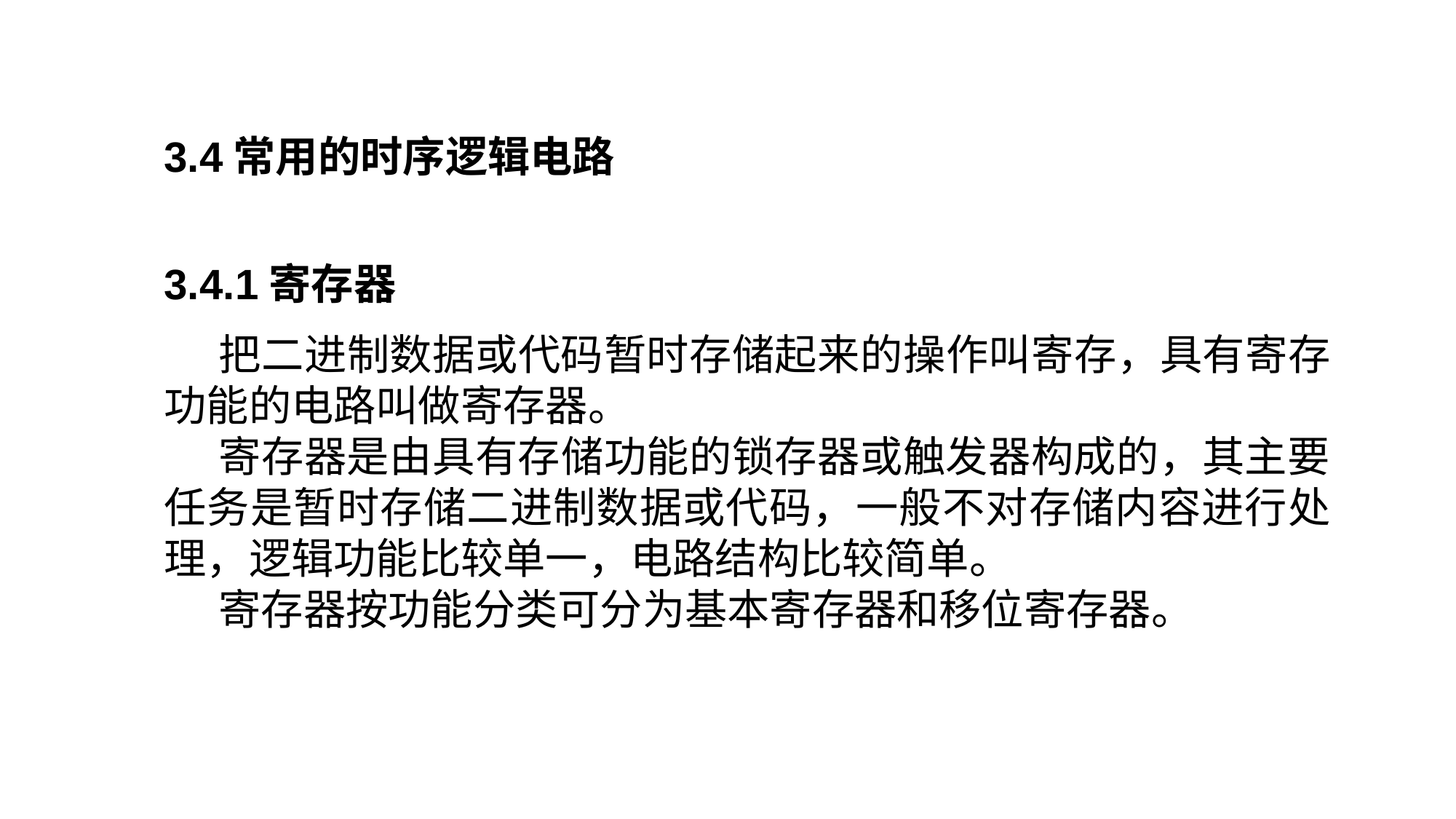

3.4常用的时序逻辑电路
3.4.1寄存器
把二进制数据或代码暂时存储起来的操作叫寄存，具有寄存功能的电路叫做寄存器。
寄存器是由具有存储功能的锁存器或触发器构成的，其主要任务是暂时存储二进制数据或代码，一般不对存储内容进行处理，逻辑功能比较单一，电路结构比较简单。
寄存器按功能分类可分为基本寄存器和移位寄存器。